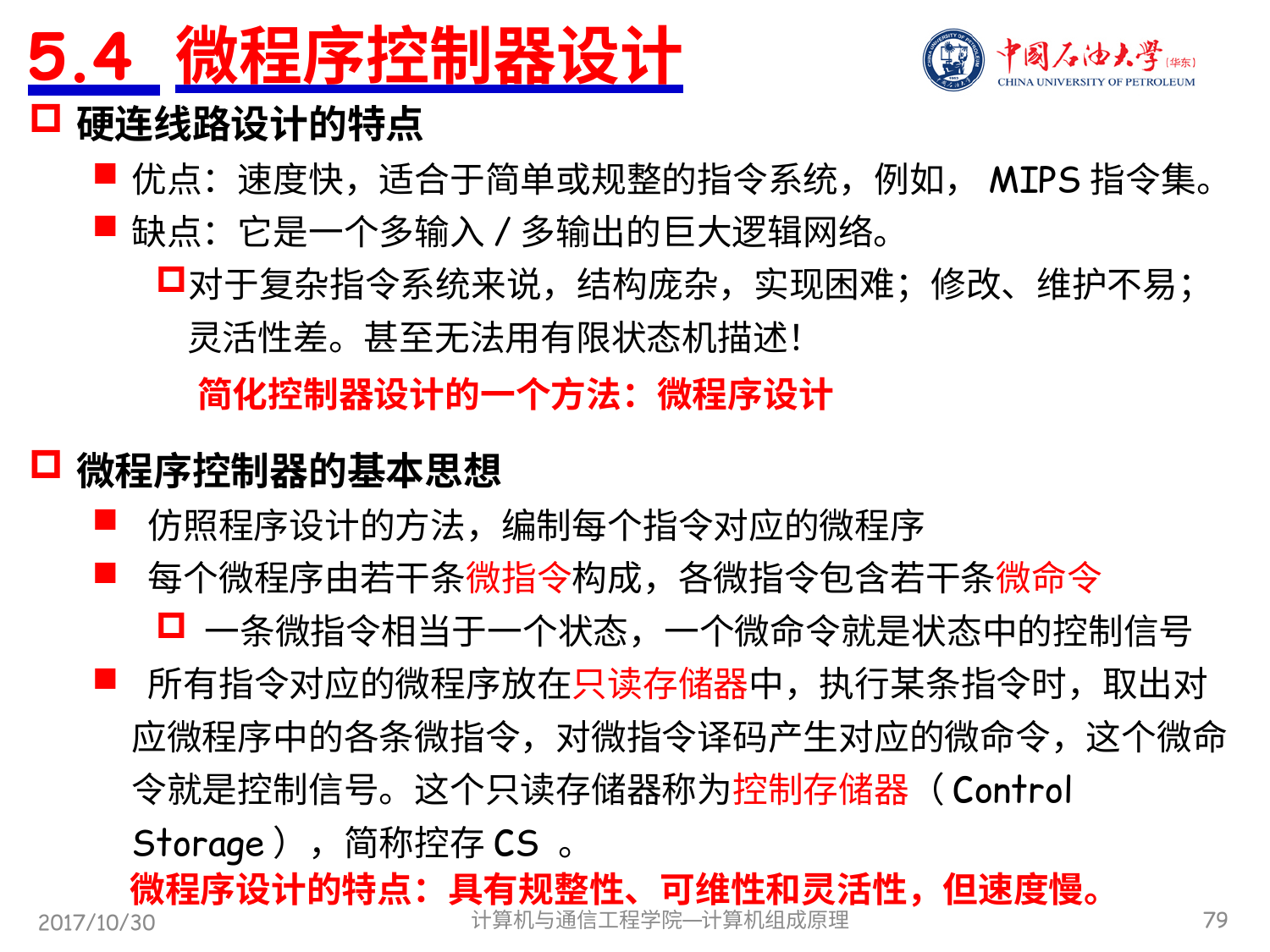

# 5.4 微程序控制器设计
硬连线路设计的特点
优点：速度快，适合于简单或规整的指令系统，例如，MIPS指令集。
缺点：它是一个多输入/多输出的巨大逻辑网络。
对于复杂指令系统来说，结构庞杂，实现困难；修改、维护不易；灵活性差。甚至无法用有限状态机描述！

微程序控制器的基本思想
 仿照程序设计的方法，编制每个指令对应的微程序
 每个微程序由若干条微指令构成，各微指令包含若干条微命令
 一条微指令相当于一个状态，一个微命令就是状态中的控制信号
 所有指令对应的微程序放在只读存储器中，执行某条指令时，取出对应微程序中的各条微指令，对微指令译码产生对应的微命令，这个微命令就是控制信号。这个只读存储器称为控制存储器（Control Storage），简称控存CS 。
简化控制器设计的一个方法：微程序设计
微程序设计的特点：具有规整性、可维性和灵活性，但速度慢。
计算机与通信工程学院—计算机组成原理
79
2017/10/30